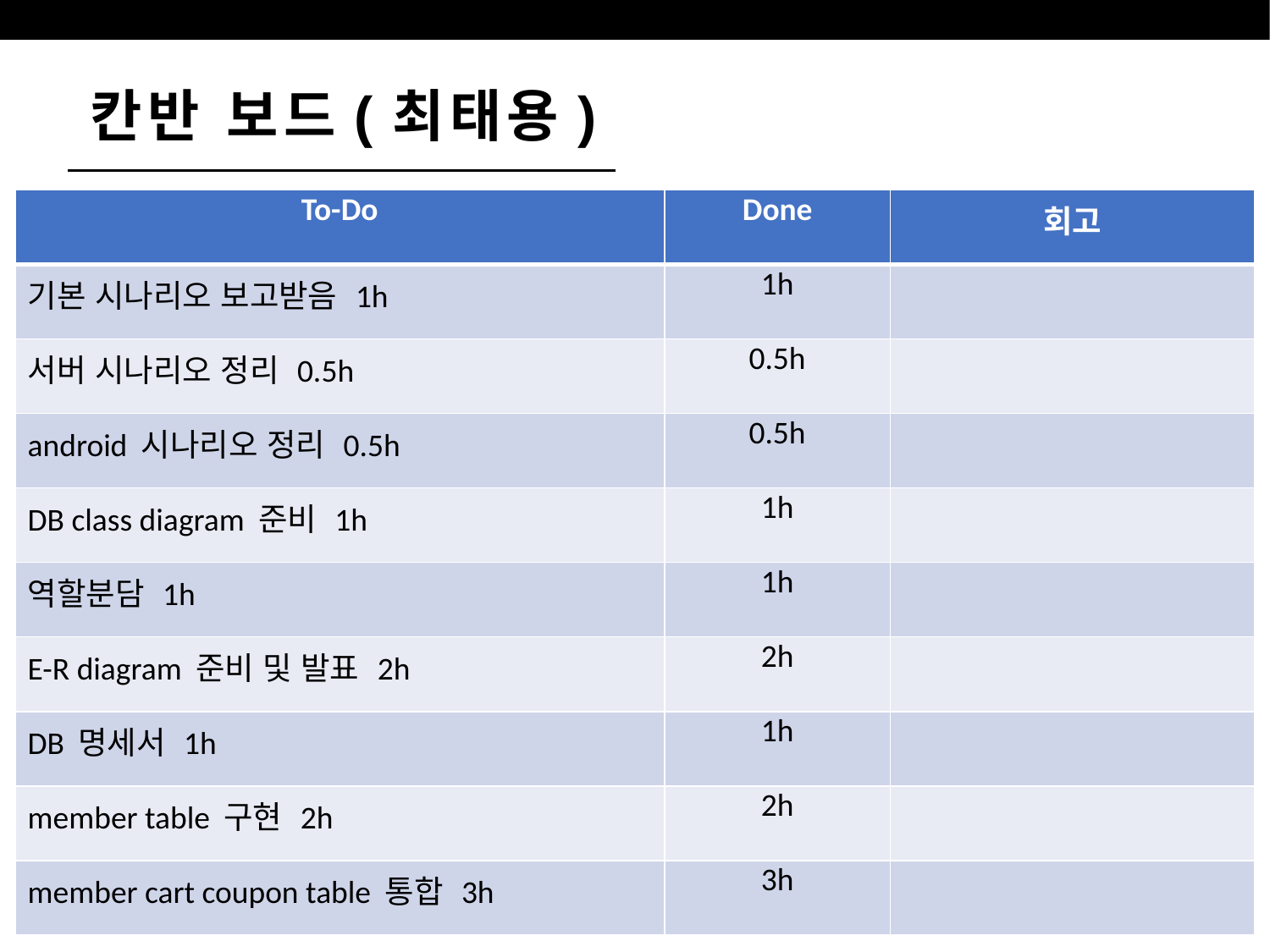

칸반 보드(최태용)
| To-Do | Done | 회고 |
| --- | --- | --- |
| 기본 시나리오 보고받음 1h | 1h |  |
| 서버 시나리오 정리 0.5h | 0.5h |  |
| android 시나리오 정리 0.5h | 0.5h |  |
| DB class diagram 준비 1h | 1h |  |
| 역할분담 1h | 1h |  |
| E-R diagram 준비 및 발표 2h | 2h |  |
| DB 명세서 1h | 1h |  |
| member table 구현 2h | 2h |  |
| member cart coupon table 통합 3h | 3h |  |